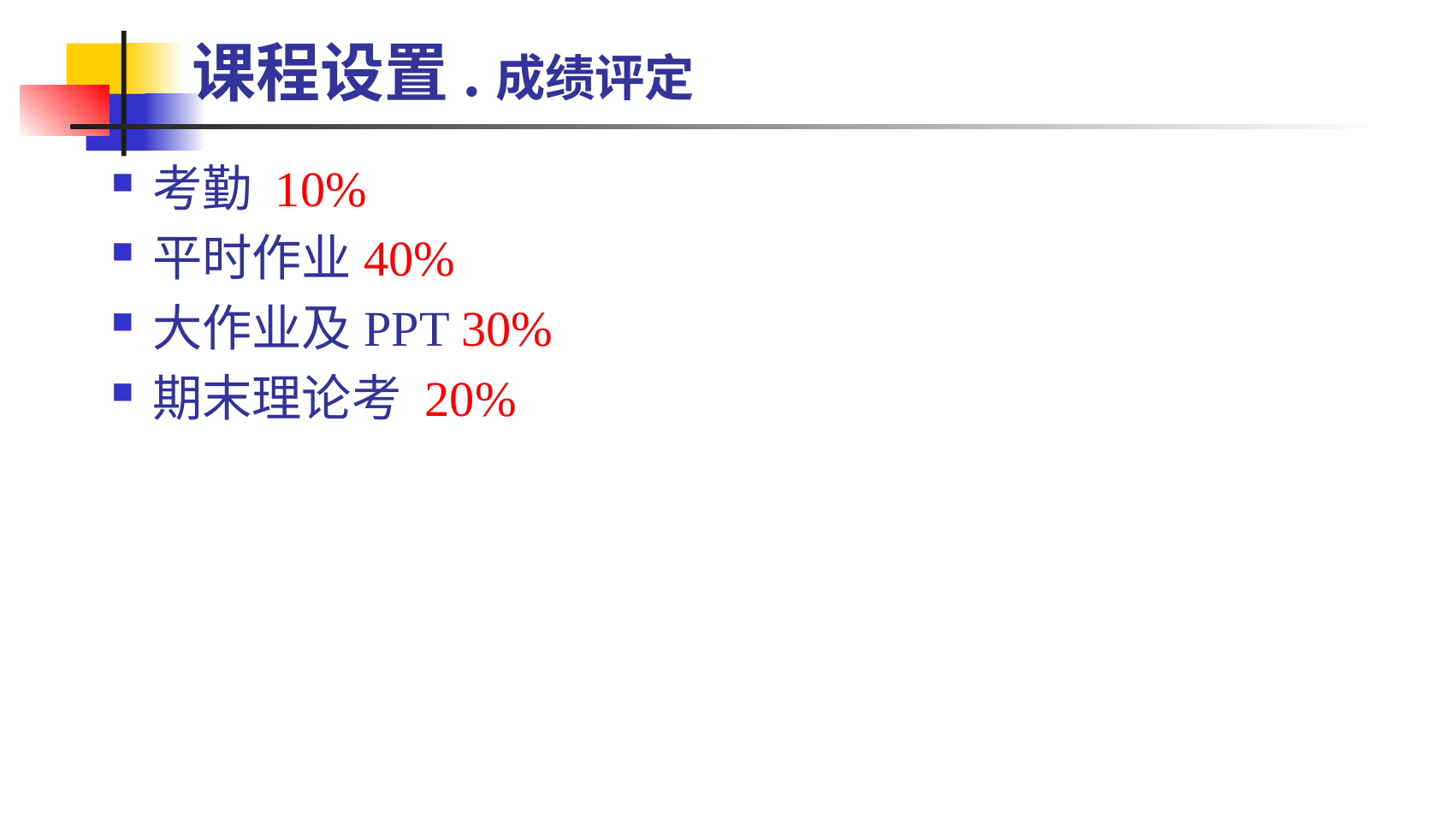

# 课程设置.成绩评定
考勤 10%
平时作业40%
大作业及PPT 30%
期末理论考 20%